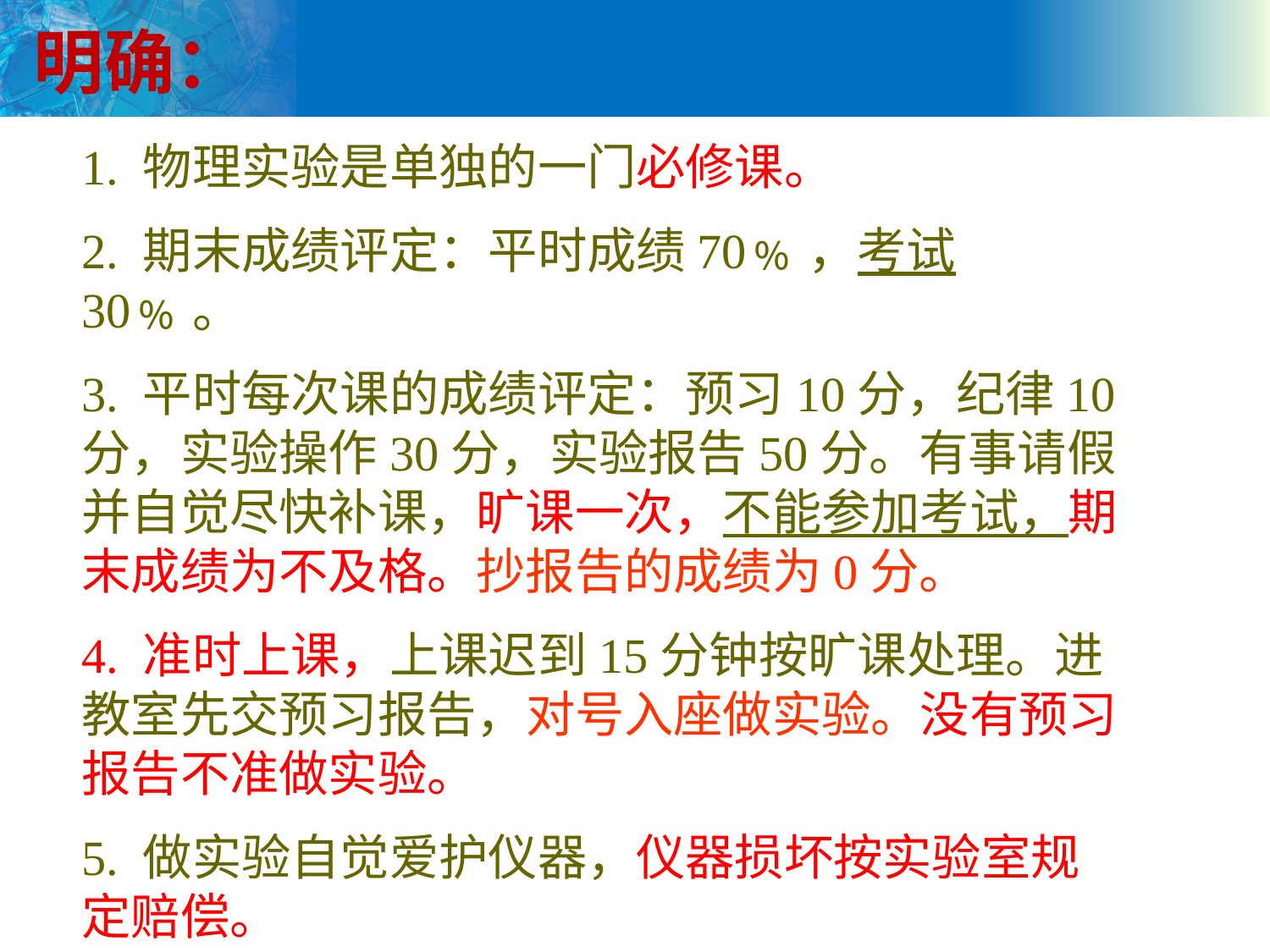

# 明确：
1. 物理实验是单独的一门必修课。
2. 期末成绩评定：平时成绩70﹪，考试30﹪。
3. 平时每次课的成绩评定：预习10分，纪律10分，实验操作30分，实验报告50分。有事请假并自觉尽快补课，旷课一次，不能参加考试，期末成绩为不及格。抄报告的成绩为0分。
4. 准时上课，上课迟到15分钟按旷课处理。进教室先交预习报告，对号入座做实验。没有预习报告不准做实验。
5. 做实验自觉爱护仪器，仪器损坏按实验室规定赔偿。
12